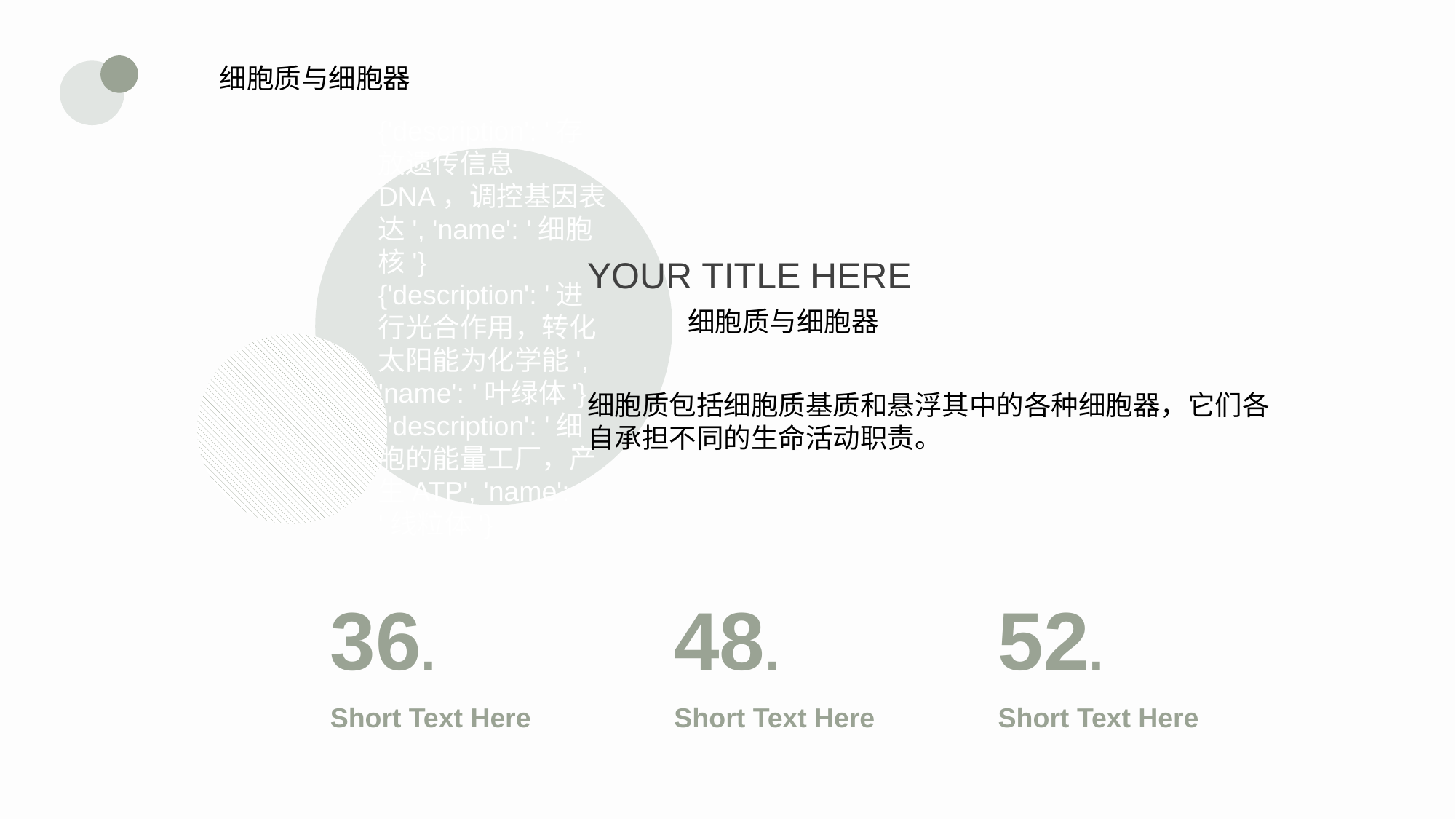

细胞质与细胞器
{'description': '存放遗传信息DNA，调控基因表达', 'name': '细胞核'}
{'description': '进行光合作用，转化太阳能为化学能', 'name': '叶绿体'}
{'description': '细胞的能量工厂，产生ATP', 'name': '线粒体'}
YOUR TITLE HERE
细胞质与细胞器

细胞质包括细胞质基质和悬浮其中的各种细胞器，它们各自承担不同的生命活动职责。
36.
48.
52.
Short Text Here
Short Text Here
Short Text Here